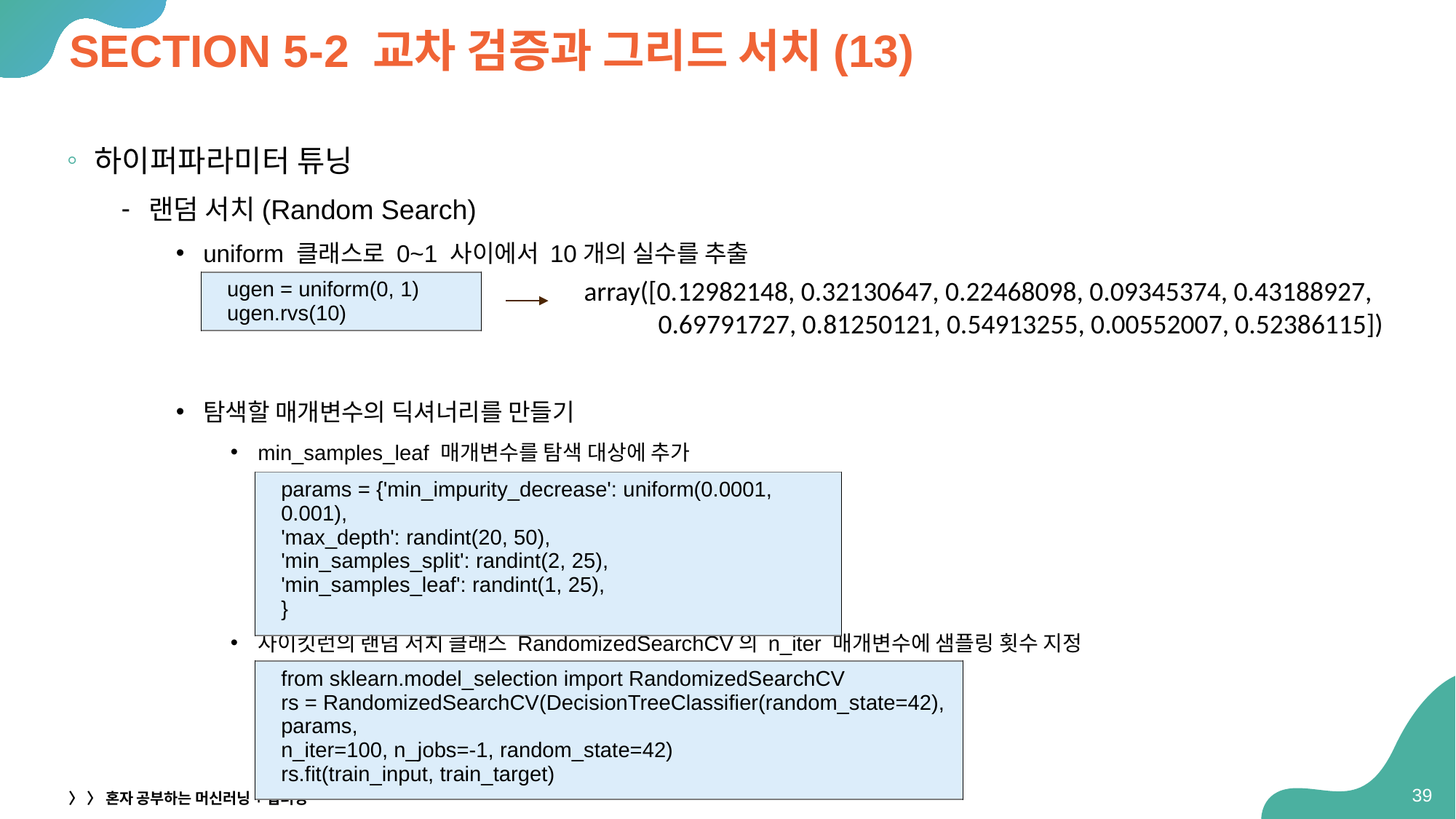

# SECTION 5-2 교차 검증과 그리드 서치(13)
하이퍼파라미터 튜닝
랜덤 서치(Random Search)
uniform 클래스로 0~1 사이에서 10개의 실수를 추출

탐색할 매개변수의 딕셔너리를 만들기
min_samples_leaf 매개변수를 탐색 대상에 추가

사이킷런의 랜덤 서치 클래스 RandomizedSearchCV의 n_iter 매개변수에 샘플링 횟수 지정
array([0.12982148, 0.32130647, 0.22468098, 0.09345374, 0.43188927,
            0.69791727, 0.81250121, 0.54913255, 0.00552007, 0.52386115])
| ugen = uniform(0, 1) ugen.rvs(10) |
| --- |
| params = {'min\_impurity\_decrease': uniform(0.0001, 0.001), 'max\_depth': randint(20, 50), 'min\_samples\_split': randint(2, 25), 'min\_samples\_leaf': randint(1, 25), } |
| --- |
| from sklearn.model\_selection import RandomizedSearchCV rs = RandomizedSearchCV(DecisionTreeClassifier(random\_state=42), params, n\_iter=100, n\_jobs=-1, random\_state=42) rs.fit(train\_input, train\_target) |
| --- |
39
〉 〉 혼자 공부하는 머신러닝+딥러닝